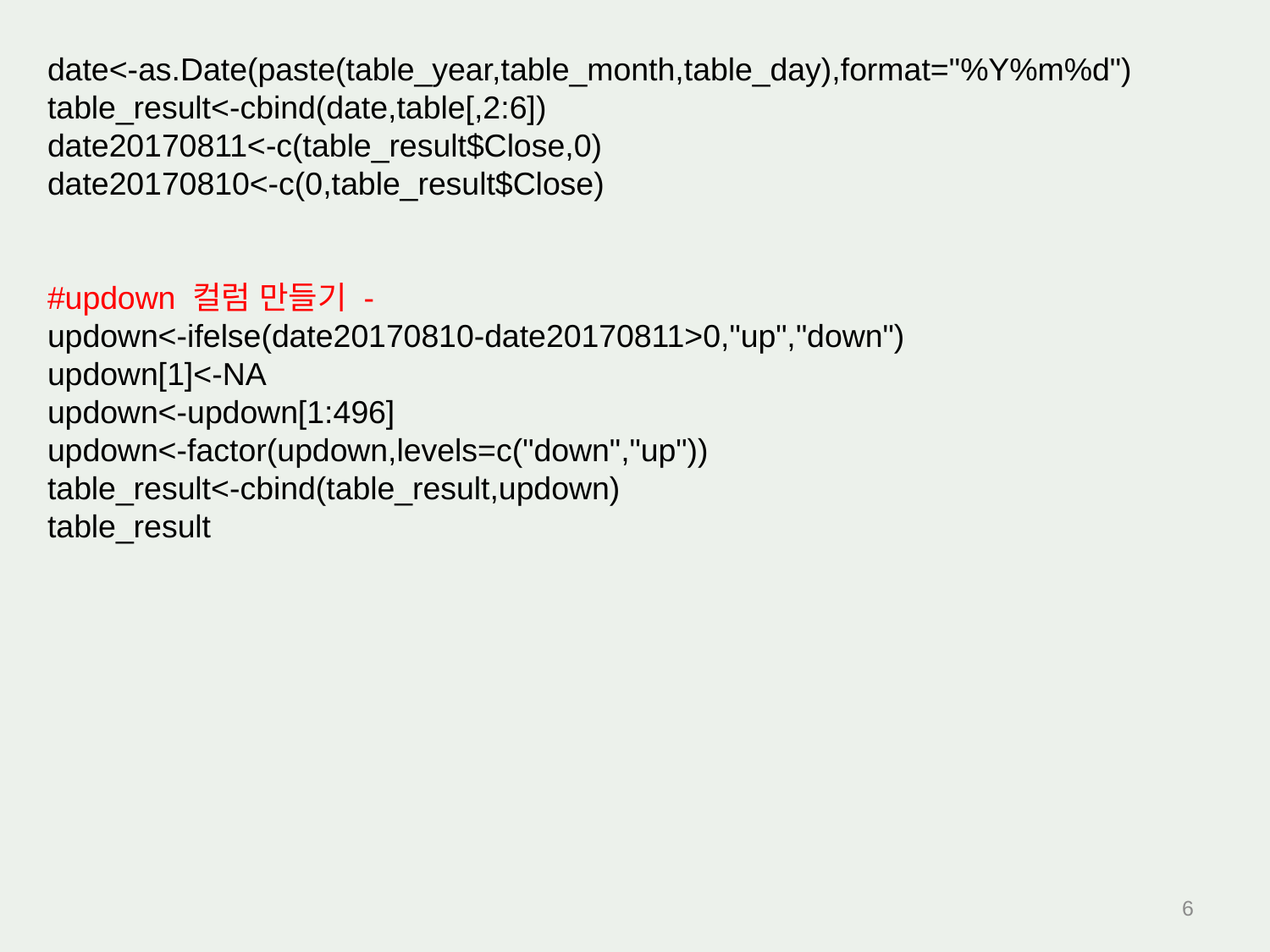

date<-as.Date(paste(table_year,table_month,table_day),format="%Y%m%d")
table_result<-cbind(date,table[,2:6])
date20170811<-c(table_result$Close,0)
date20170810<-c(0,table_result$Close)

#updown 컬럼 만들기 -
updown<-ifelse(date20170810-date20170811>0,"up","down")
updown[1]<-NA
updown<-updown[1:496]
updown<-factor(updown,levels=c("down","up"))
table_result<-cbind(table_result,updown)
table_result
6